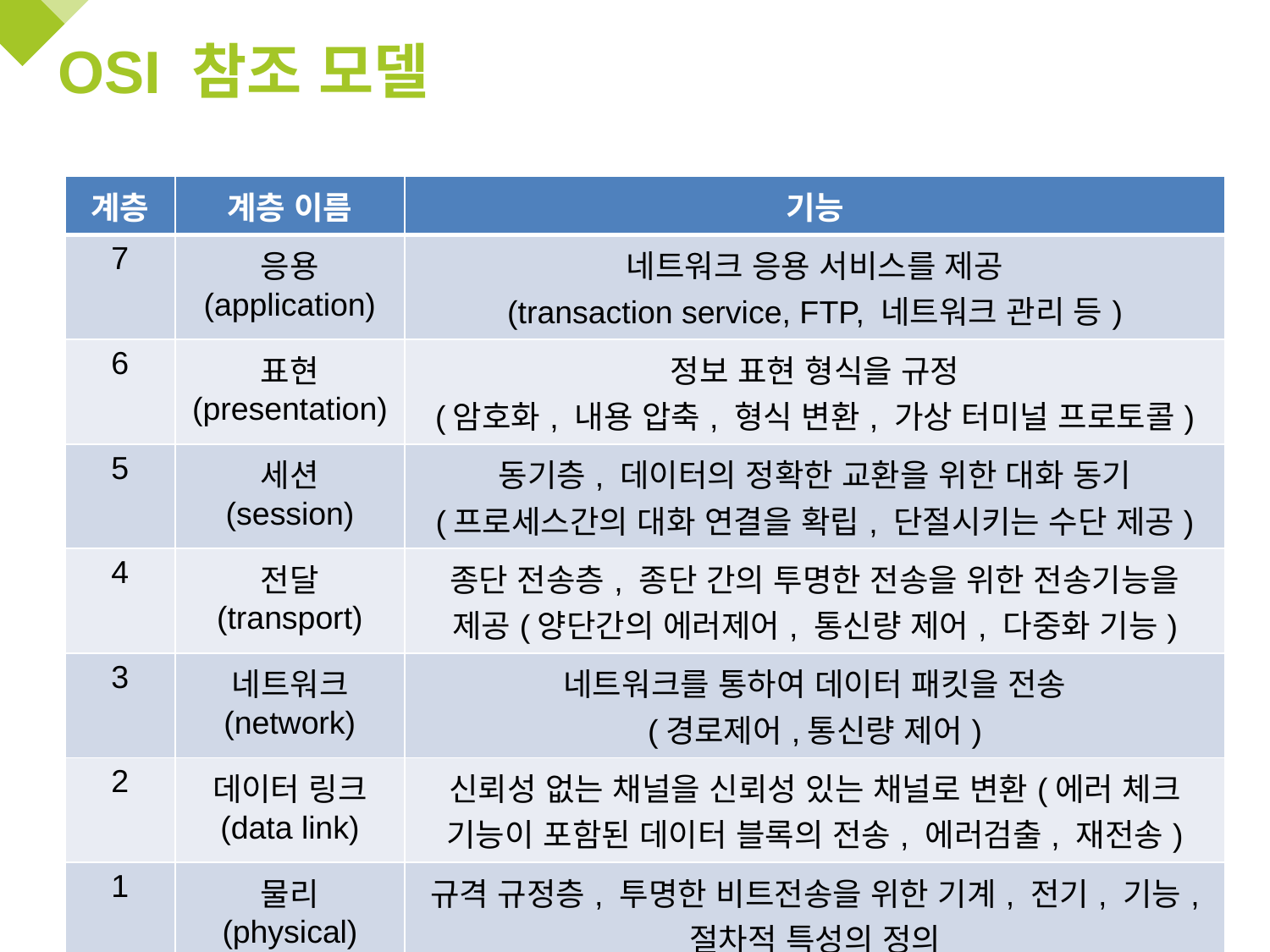

# OSI 참조 모델
| 계층 | 계층 이름 | 기능 |
| --- | --- | --- |
| 7 | 응용 (application) | 네트워크 응용 서비스를 제공 (transaction service, FTP, 네트워크 관리 등) |
| 6 | 표현 (presentation) | 정보 표현 형식을 규정 (암호화, 내용 압축, 형식 변환, 가상 터미널 프로토콜) |
| 5 | 세션 (session) | 동기층, 데이터의 정확한 교환을 위한 대화 동기 (프로세스간의 대화 연결을 확립, 단절시키는 수단 제공) |
| 4 | 전달 (transport) | 종단 전송층, 종단 간의 투명한 전송을 위한 전송기능을 제공(양단간의 에러제어, 통신량 제어, 다중화 기능) |
| 3 | 네트워크 (network) | 네트워크를 통하여 데이터 패킷을 전송 (경로제어,통신량 제어) |
| 2 | 데이터 링크 (data link) | 신뢰성 없는 채널을 신뢰성 있는 채널로 변환(에러 체크 기능이 포함된 데이터 블록의 전송, 에러검출, 재전송) |
| 1 | 물리 (physical) | 규격 규정층, 투명한 비트전송을 위한 기계, 전기, 기능, 절차적 특성의 정의 |